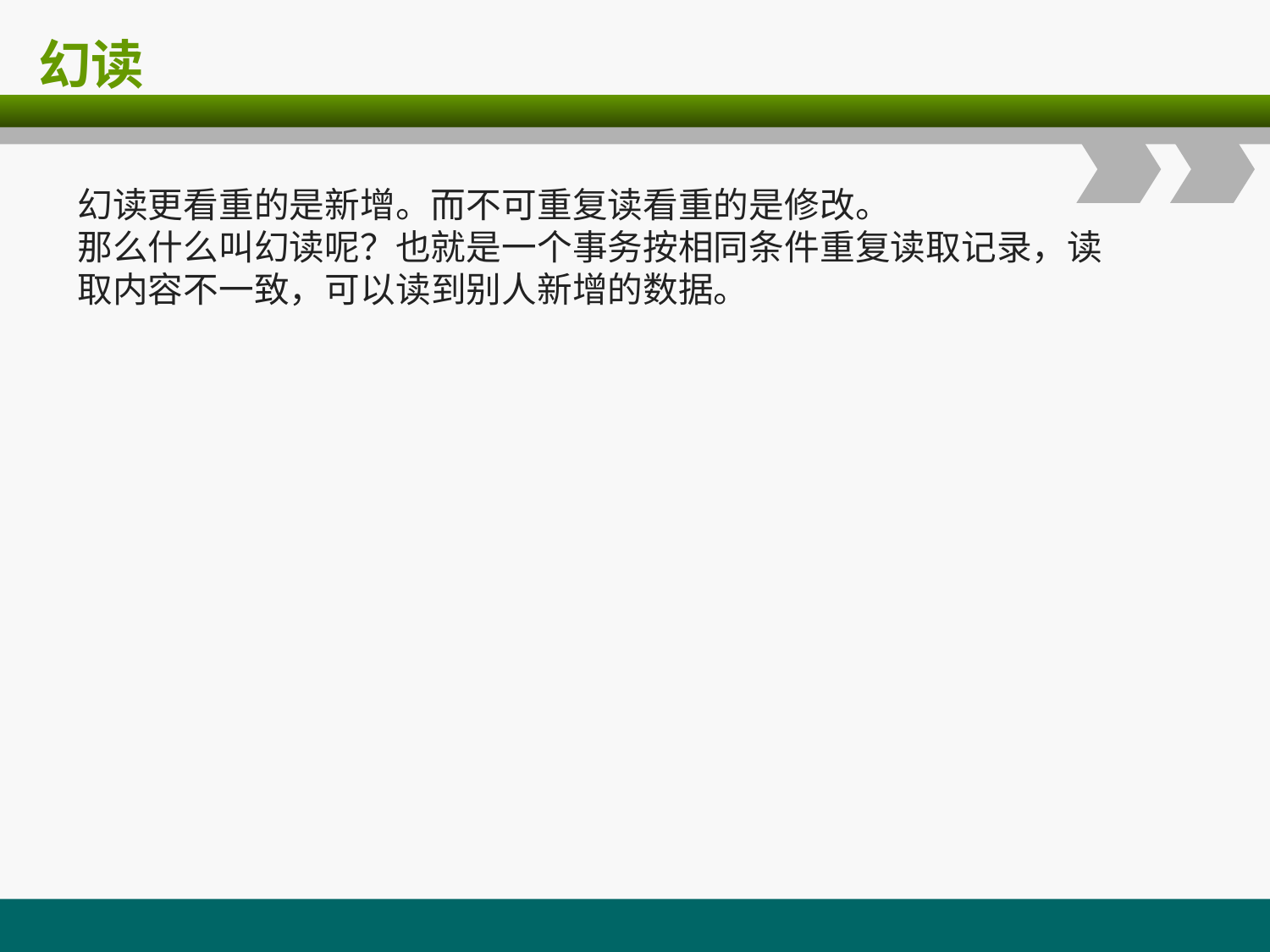

# 幻读
幻读更看重的是新增。而不可重复读看重的是修改。
那么什么叫幻读呢？也就是一个事务按相同条件重复读取记录，读取内容不一致，可以读到别人新增的数据。